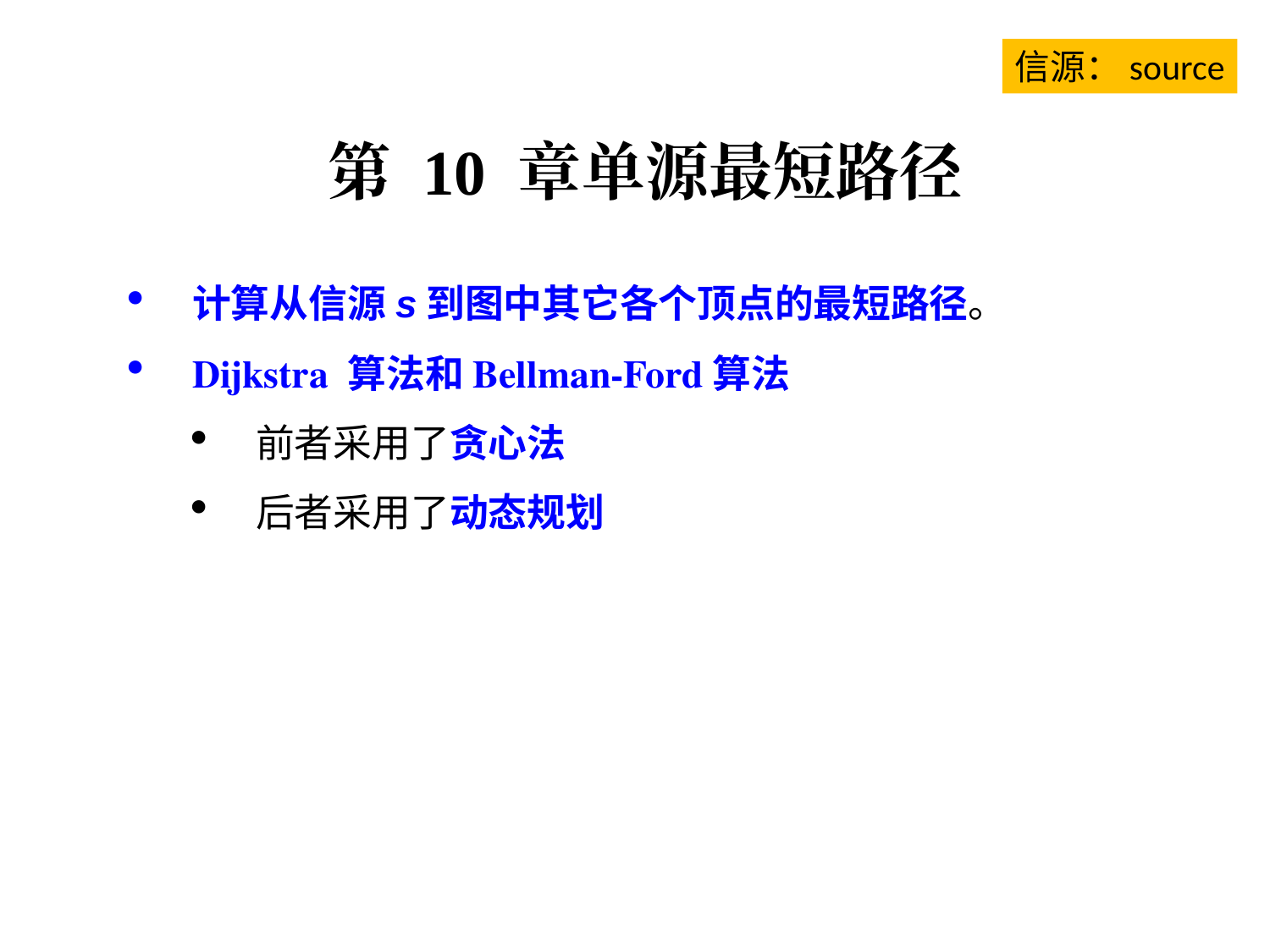

信源：source
# 第 10 章	单源最短路径

计算从信源s到图中其它各个顶点的最短路径。
Dijkstra 算法和Bellman-Ford算法
前者采用了贪心法
后者采用了动态规划